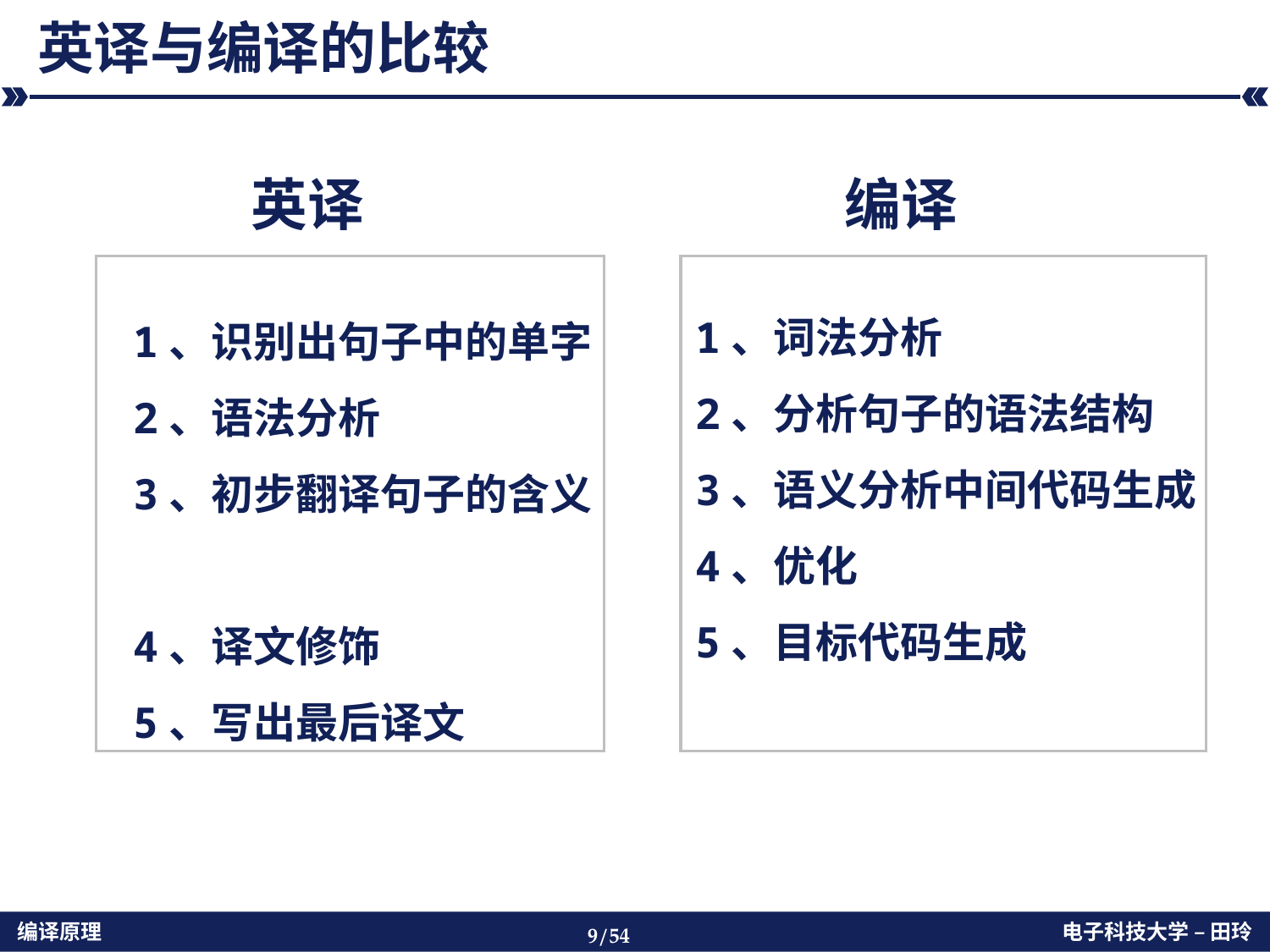

# 英译与编译的比较
英译
编译

1、识别出句子中的单字
2、语法分析
3、初步翻译句子的含义
4、译文修饰
5、写出最后译文

1、词法分析
2、分析句子的语法结构
3、语义分析中间代码生成
4、优化
5、目标代码生成